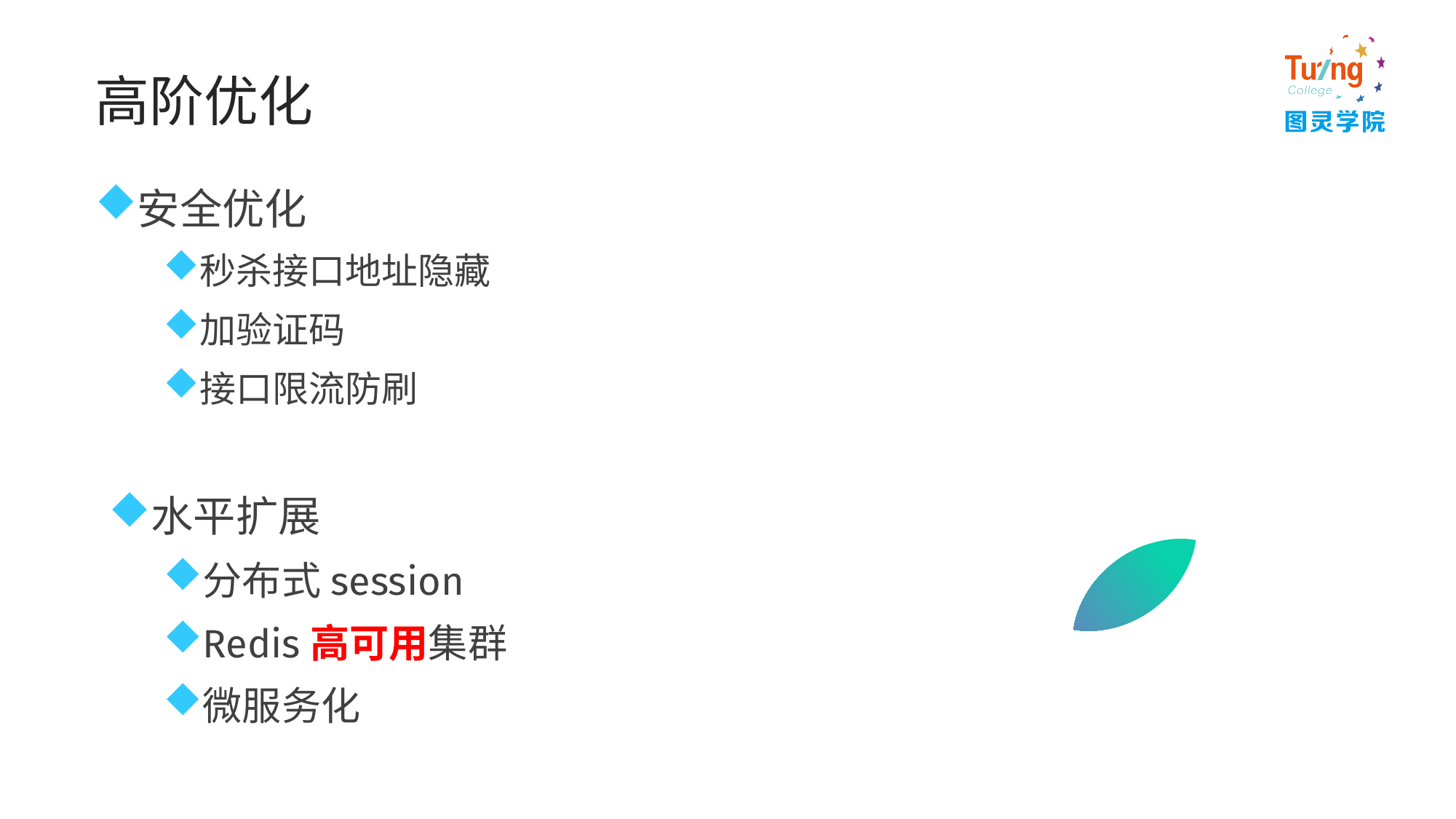

# 高阶优化

安全优化
秒杀接口地址隐藏
加验证码
接口限流防刷

水平扩展
分布式session
Redis高可用集群
微服务化